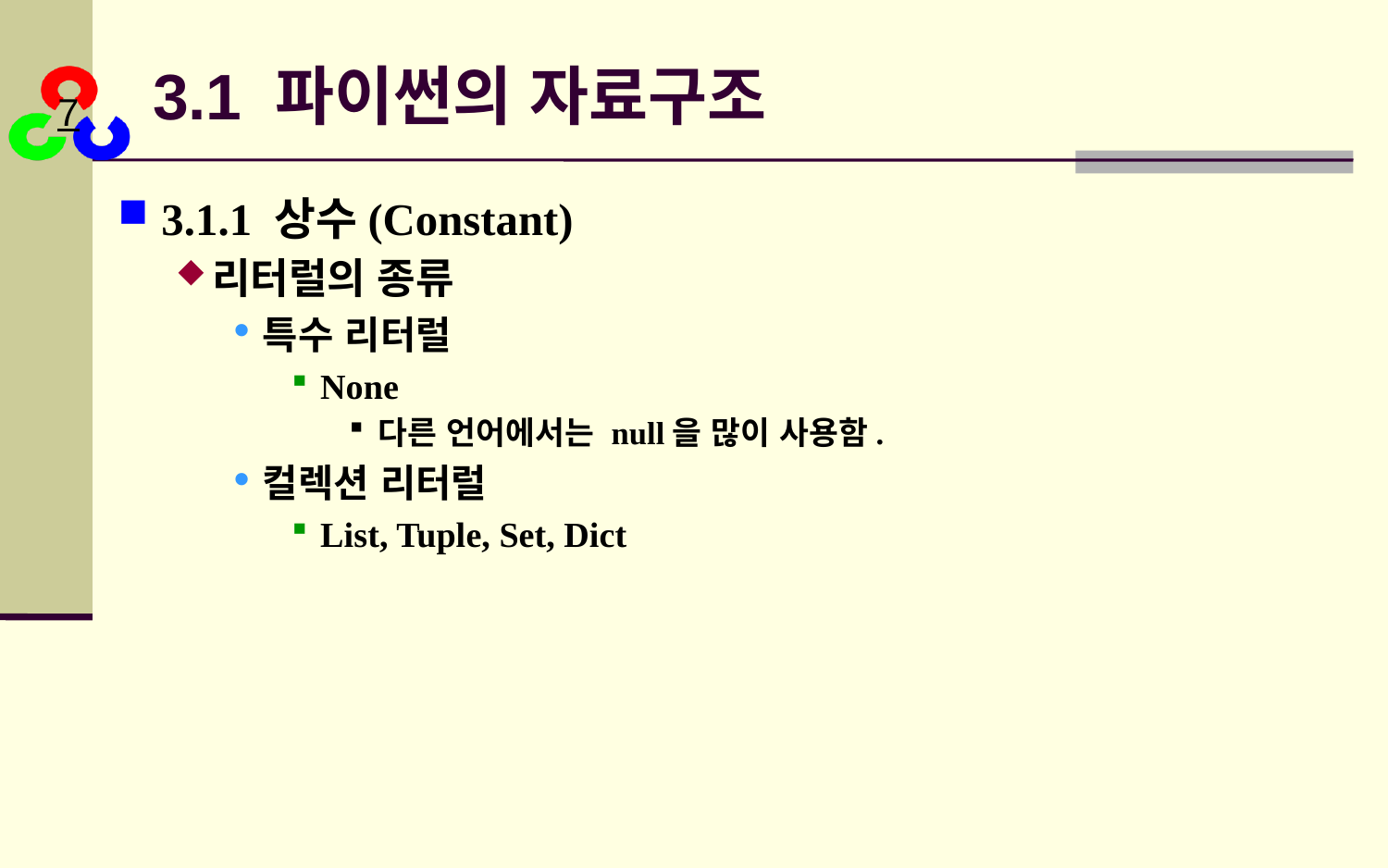

# 3.1 파이썬의 자료구조
3.1.1 상수(Constant)
리터럴의 종류
특수 리터럴
None
다른 언어에서는 null을 많이 사용함.
컬렉션 리터럴
List, Tuple, Set, Dict